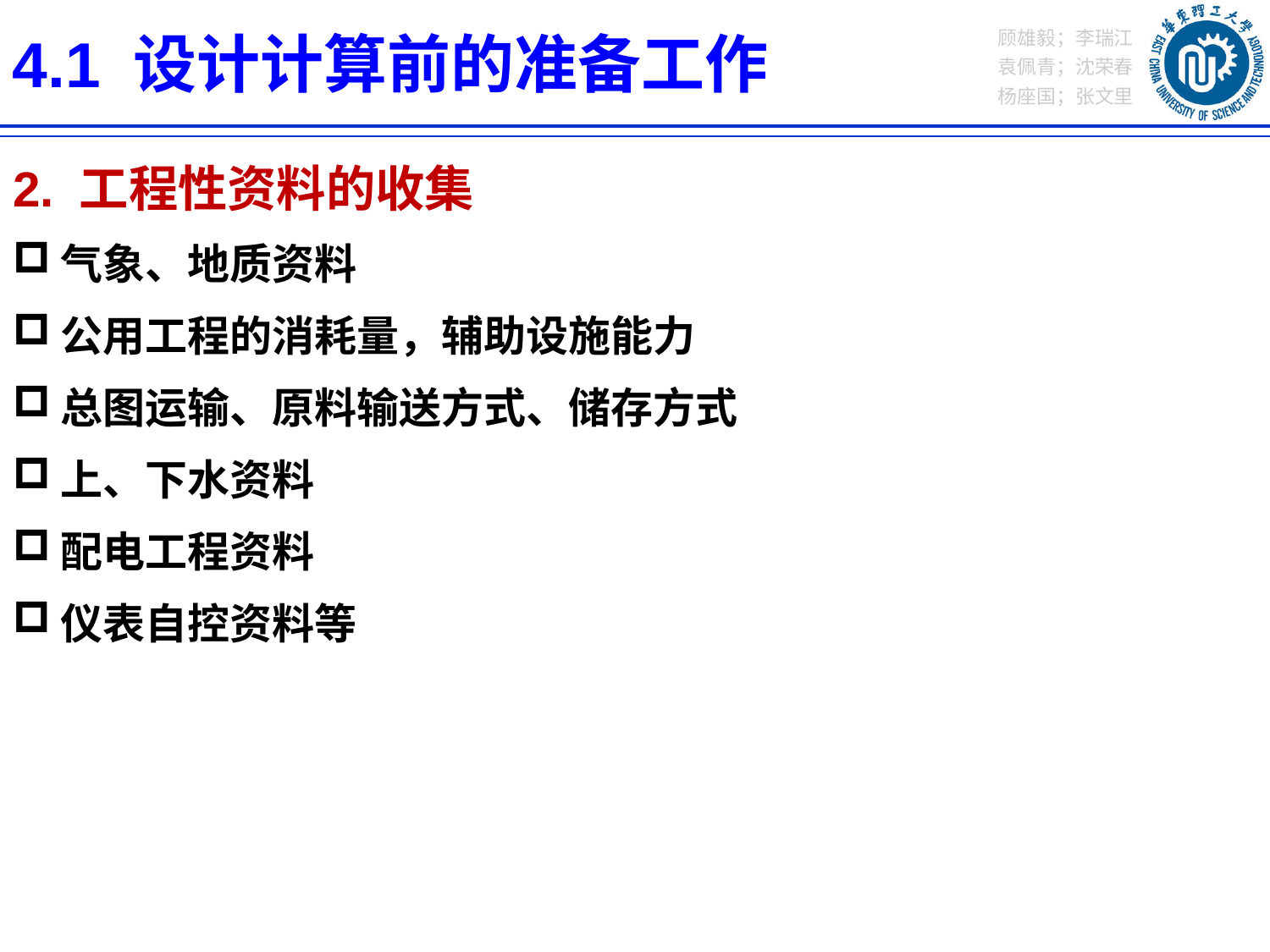

4.1 设计计算前的准备工作
2. 工程性资料的收集
气象、地质资料
公用工程的消耗量，辅助设施能力
总图运输、原料输送方式、储存方式
上、下水资料
配电工程资料
仪表自控资料等